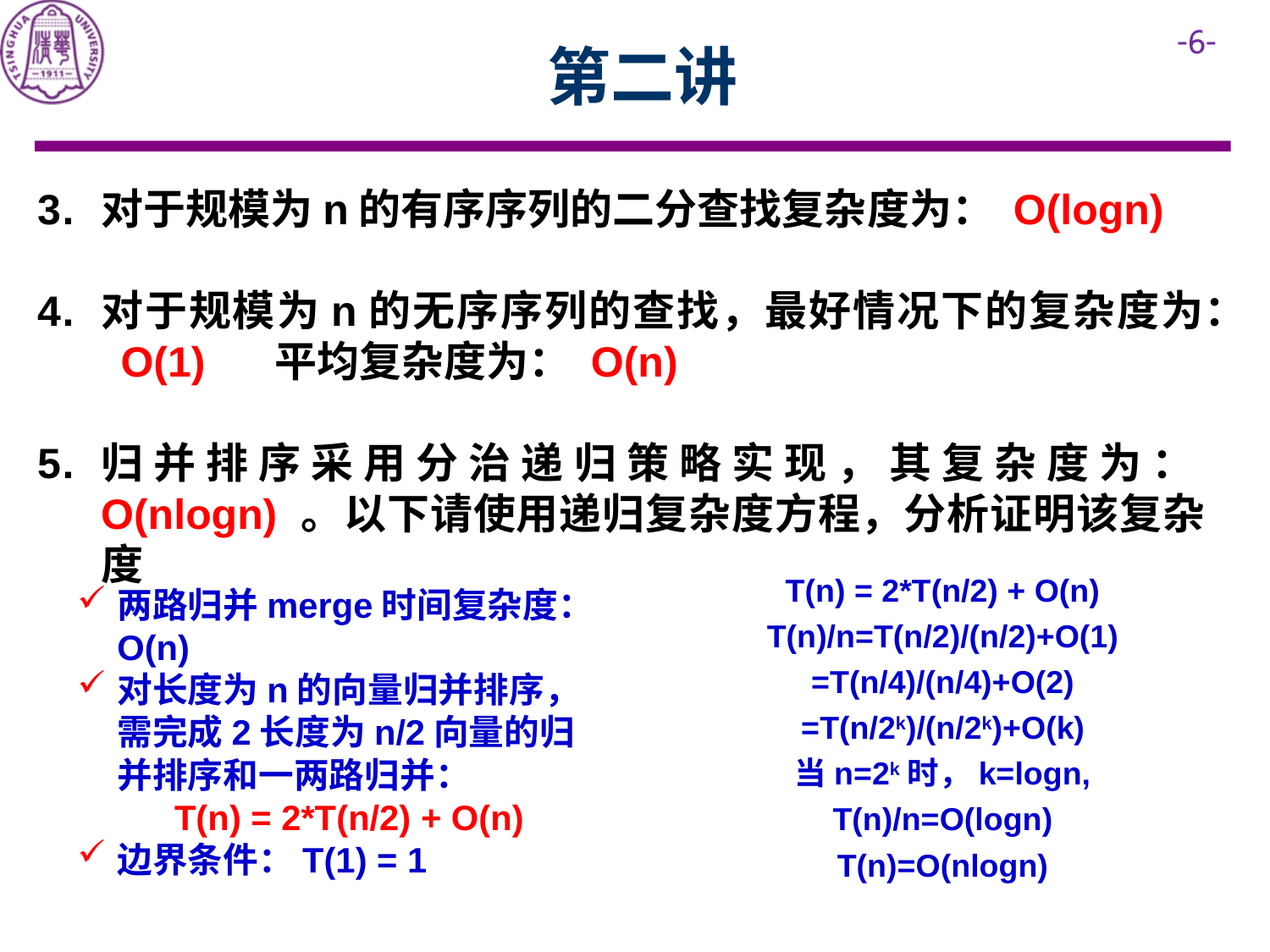

# 第二讲
对于规模为n的有序序列的二分查找复杂度为： O(logn)

对于规模为n的无序序列的查找，最好情况下的复杂度为： O(1)     平均复杂度为： O(n)

归并排序采用分治递归策略实现，其复杂度为：O(nlogn) 。以下请使用递归复杂度方程，分析证明该复杂度
T(n) = 2*T(n/2) + O(n)
T(n)/n=T(n/2)/(n/2)+O(1)
=T(n/4)/(n/4)+O(2)
=T(n/2k)/(n/2k)+O(k)
当n=2k时，k=logn,
T(n)/n=O(logn)
T(n)=O(nlogn)
两路归并merge时间复杂度：O(n)
对长度为n的向量归并排序，需完成2长度为n/2向量的归并排序和一两路归并：
    T(n) = 2*T(n/2) + O(n)
边界条件：T(1) = 1